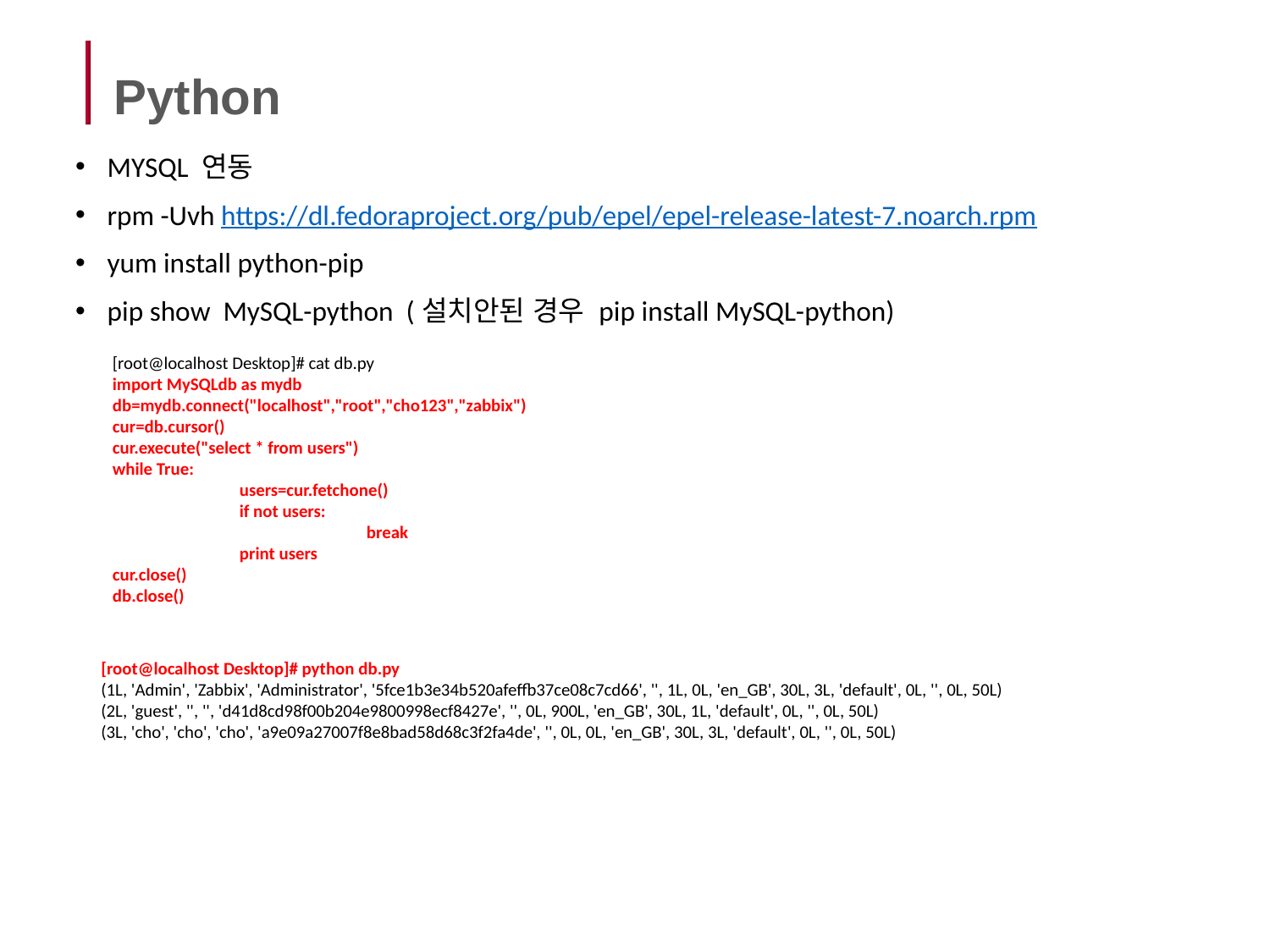

MYSQL 연동
rpm -Uvh https://dl.fedoraproject.org/pub/epel/epel-release-latest-7.noarch.rpm
yum install python-pip
pip show  MySQL-python  (설치안된 경우 pip install MySQL-python)
[root@localhost Desktop]# cat db.py
import MySQLdb as mydb
db=mydb.connect("localhost","root","cho123","zabbix")
cur=db.cursor()
cur.execute("select * from users")
while True:
	users=cur.fetchone()
	if not users:
		break
	print users
cur.close()
db.close()
[root@localhost Desktop]# python db.py
(1L, 'Admin', 'Zabbix', 'Administrator', '5fce1b3e34b520afeffb37ce08c7cd66', '', 1L, 0L, 'en_GB', 30L, 3L, 'default', 0L, '', 0L, 50L)
(2L, 'guest', '', '', 'd41d8cd98f00b204e9800998ecf8427e', '', 0L, 900L, 'en_GB', 30L, 1L, 'default', 0L, '', 0L, 50L)
(3L, 'cho', 'cho', 'cho', 'a9e09a27007f8e8bad58d68c3f2fa4de', '', 0L, 0L, 'en_GB', 30L, 3L, 'default', 0L, '', 0L, 50L)